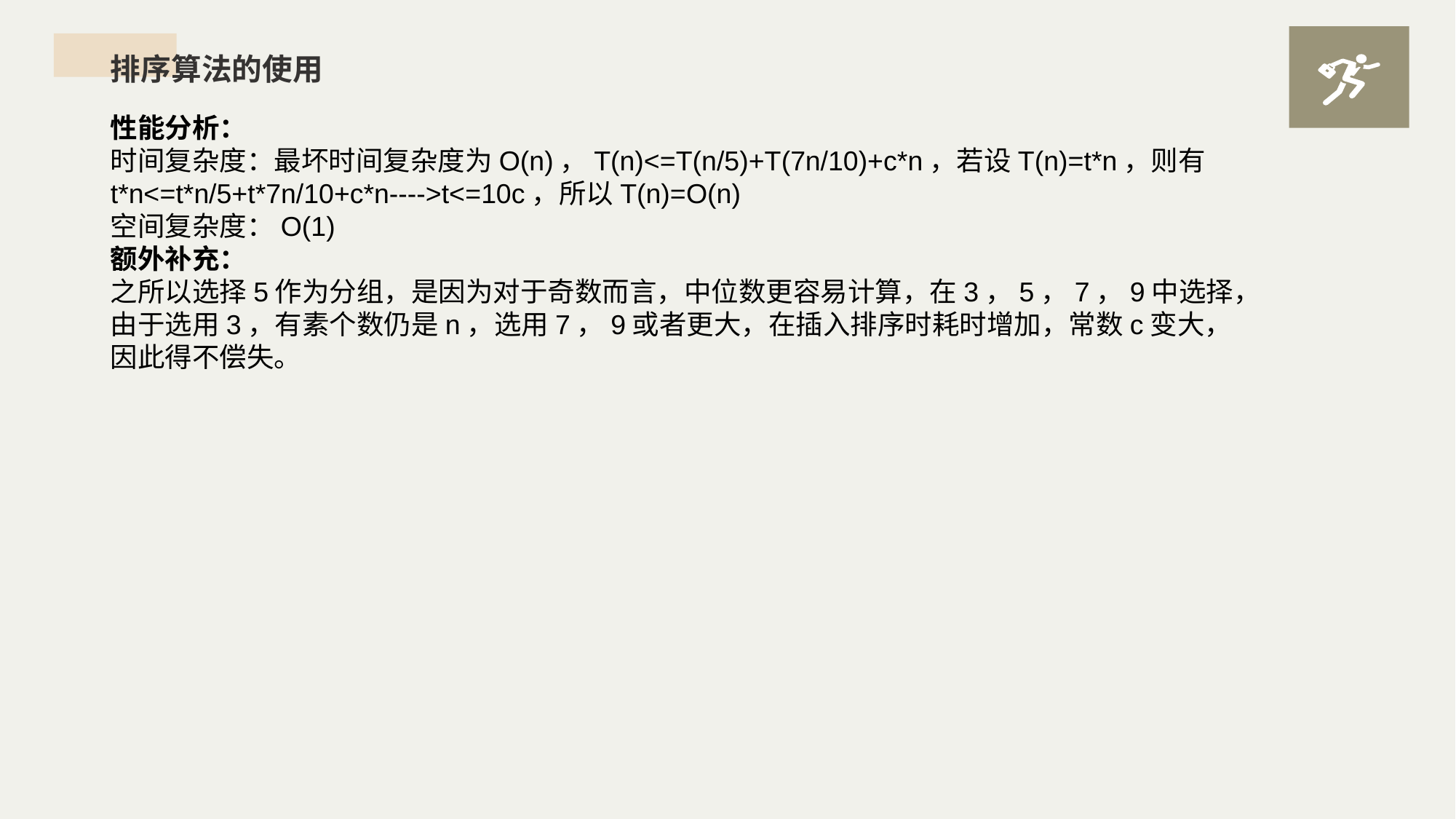

排序算法的使用

性能分析：
时间复杂度：最坏时间复杂度为O(n)，T(n)<=T(n/5)+T(7n/10)+c*n，若设T(n)=t*n，则有
t*n<=t*n/5+t*7n/10+c*n---->t<=10c，所以T(n)=O(n)
空间复杂度：O(1)
额外补充：
之所以选择5作为分组，是因为对于奇数而言，中位数更容易计算，在3，5，7，9中选择，由于选用3，有素个数仍是n，选用7，9或者更大，在插入排序时耗时增加，常数c变大，因此得不偿失。